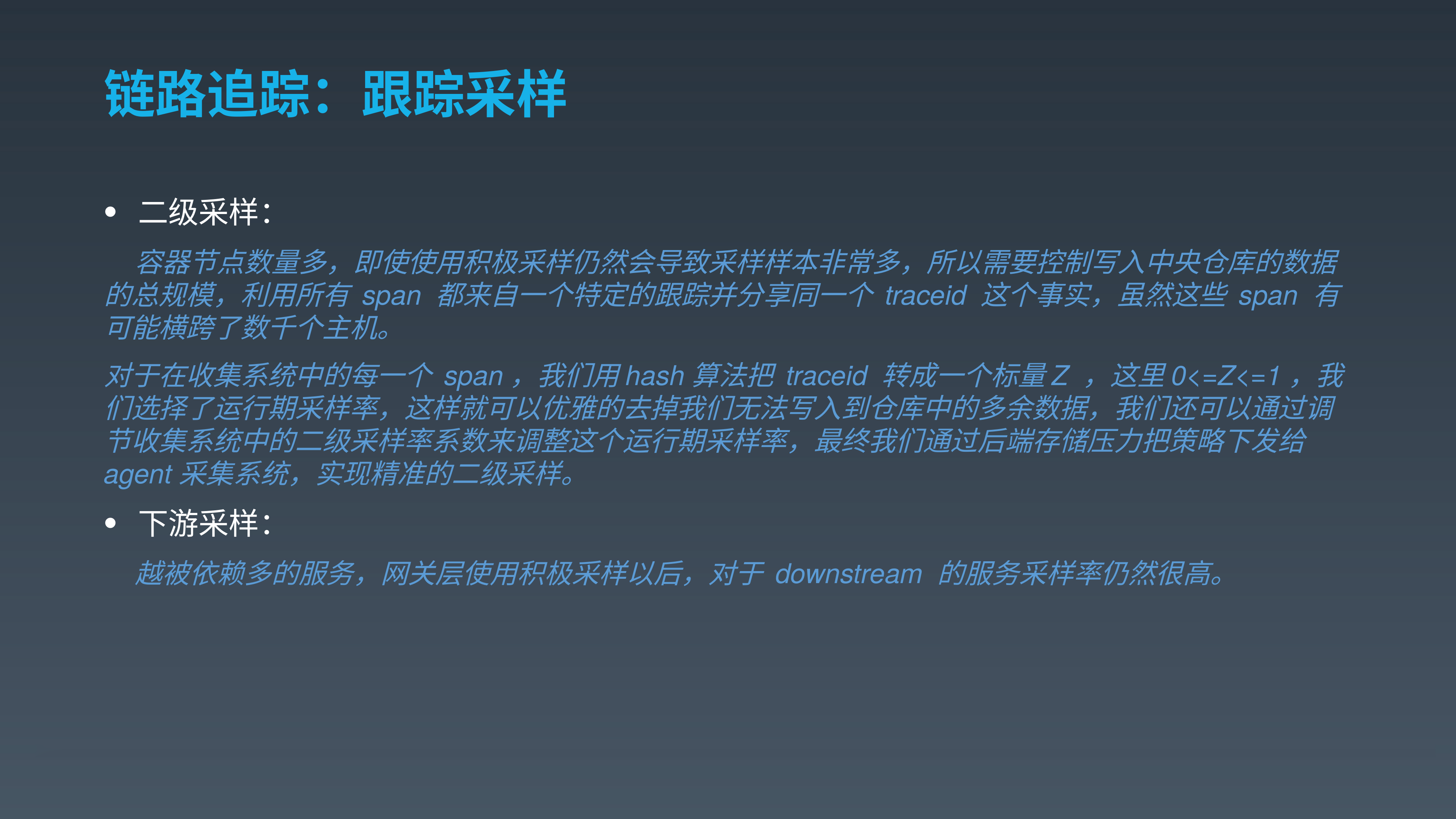

# 链路追踪：跟踪采样
二级采样：
    容器节点数量多，即使使用积极采样仍然会导致采样样本非常多，所以需要控制写入中央仓库的数据的总规模，利用所有 span 都来自一个特定的跟踪并分享同一个 traceid 这个事实，虽然这些 span 有可能横跨了数千个主机。
对于在收集系统中的每一个 span，我们用hash算法把 traceid 转成一个标量Z ，这里0<=Z<=1，我们选择了运行期采样率，这样就可以优雅的去掉我们无法写入到仓库中的多余数据，我们还可以通过调节收集系统中的二级采样率系数来调整这个运行期采样率，最终我们通过后端存储压力把策略下发给 agent采集系统，实现精准的二级采样。
下游采样：
    越被依赖多的服务，网关层使用积极采样以后，对于 downstream 的服务采样率仍然很高。